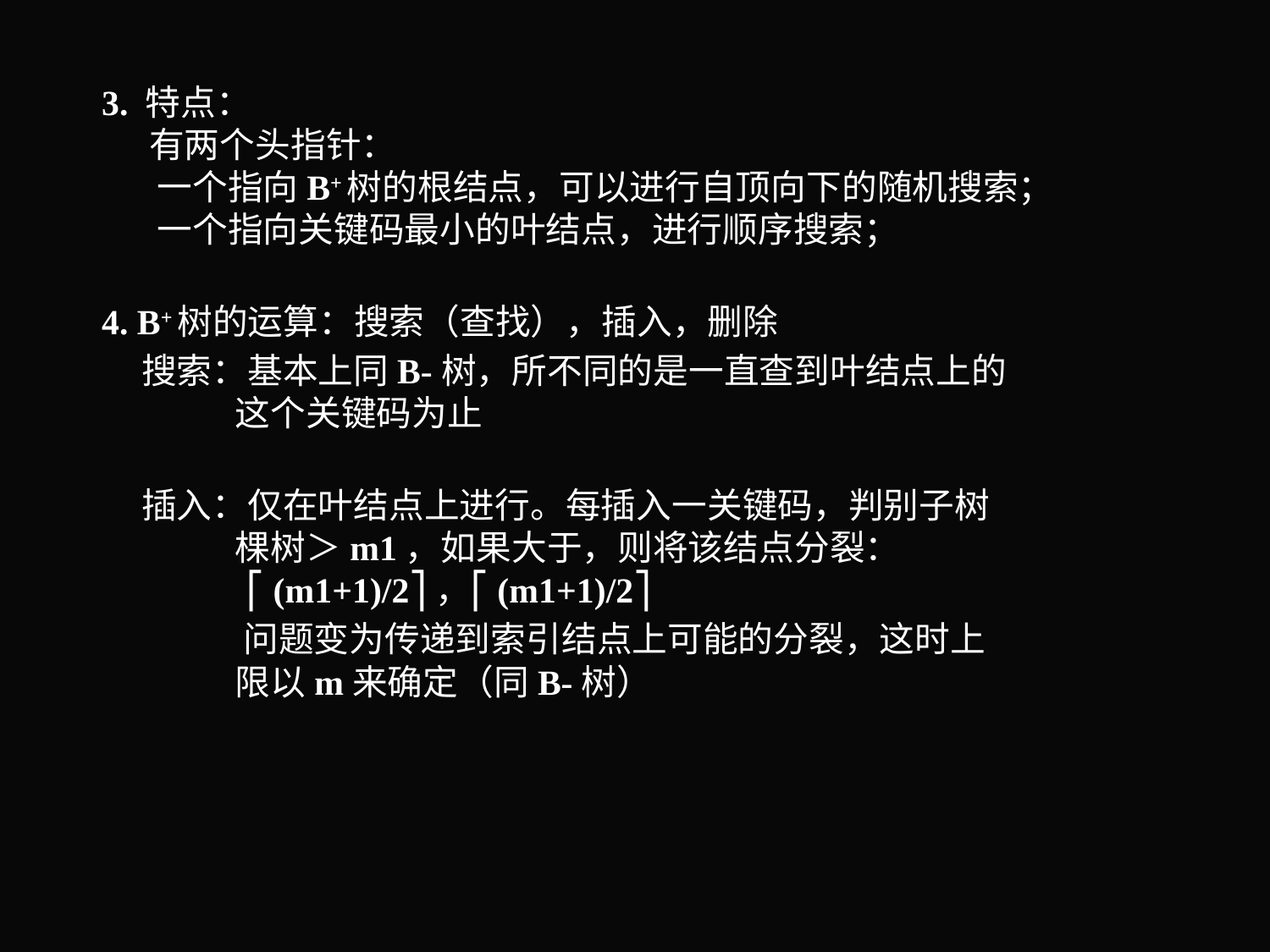

3. 特点：
有两个头指针：
 一个指向B+树的根结点，可以进行自顶向下的随机搜索；
 一个指向关键码最小的叶结点，进行顺序搜索；
4. B+树的运算：搜索（查找），插入，删除
    搜索：基本上同B-树，所不同的是一直查到叶结点上的
           这个关键码为止
    插入：仅在叶结点上进行。每插入一关键码，判别子树
           棵树＞m1，如果大于，则将该结点分裂：
           ⎡(m1+1)/2⎤，⎡(m1+1)/2⎤
               问题变为传递到索引结点上可能的分裂，这时上
           限以m来确定（同B-树）